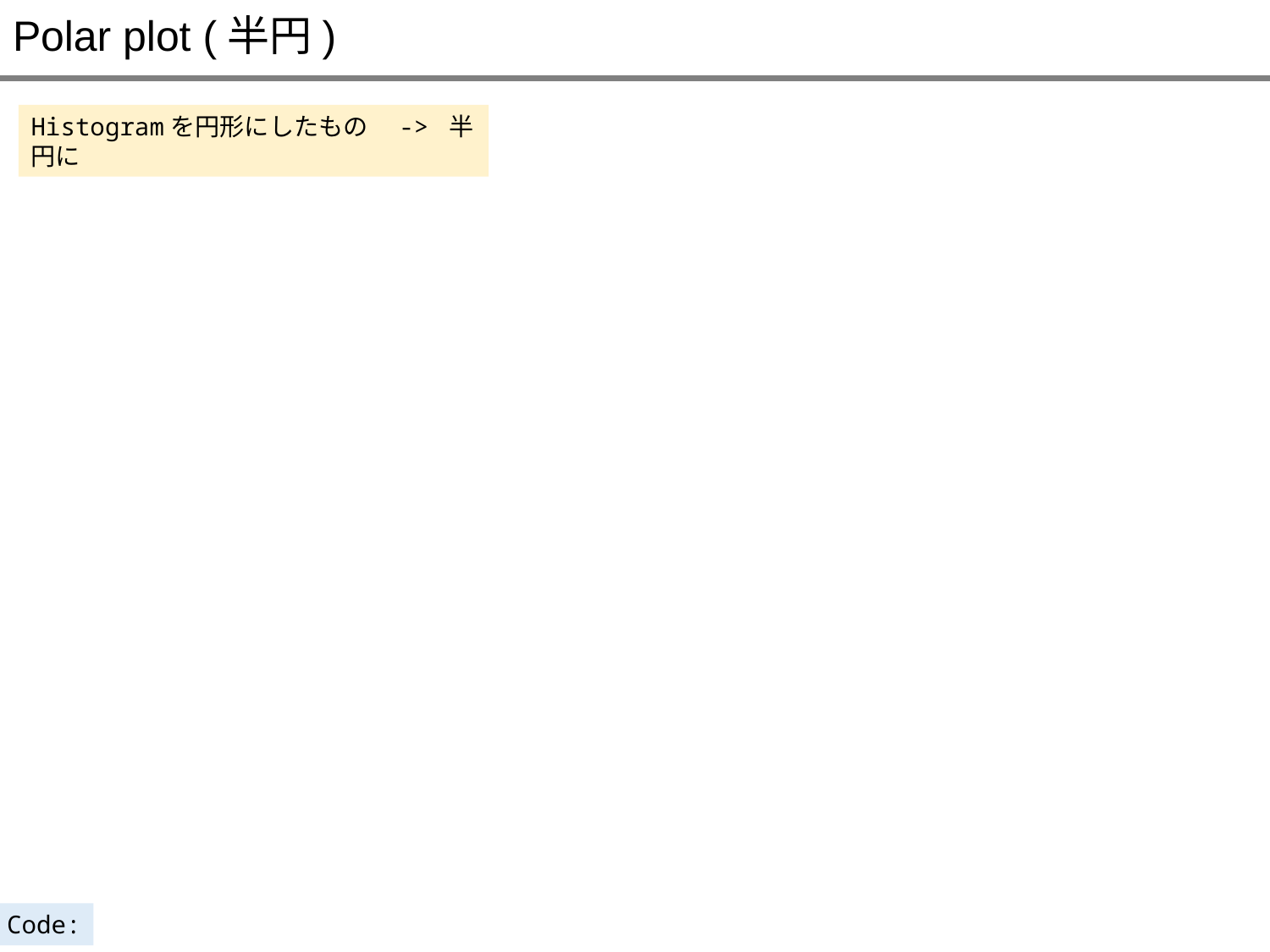

# Polar plot (半円)
Histogramを円形にしたもの　-> 半円に
Code: